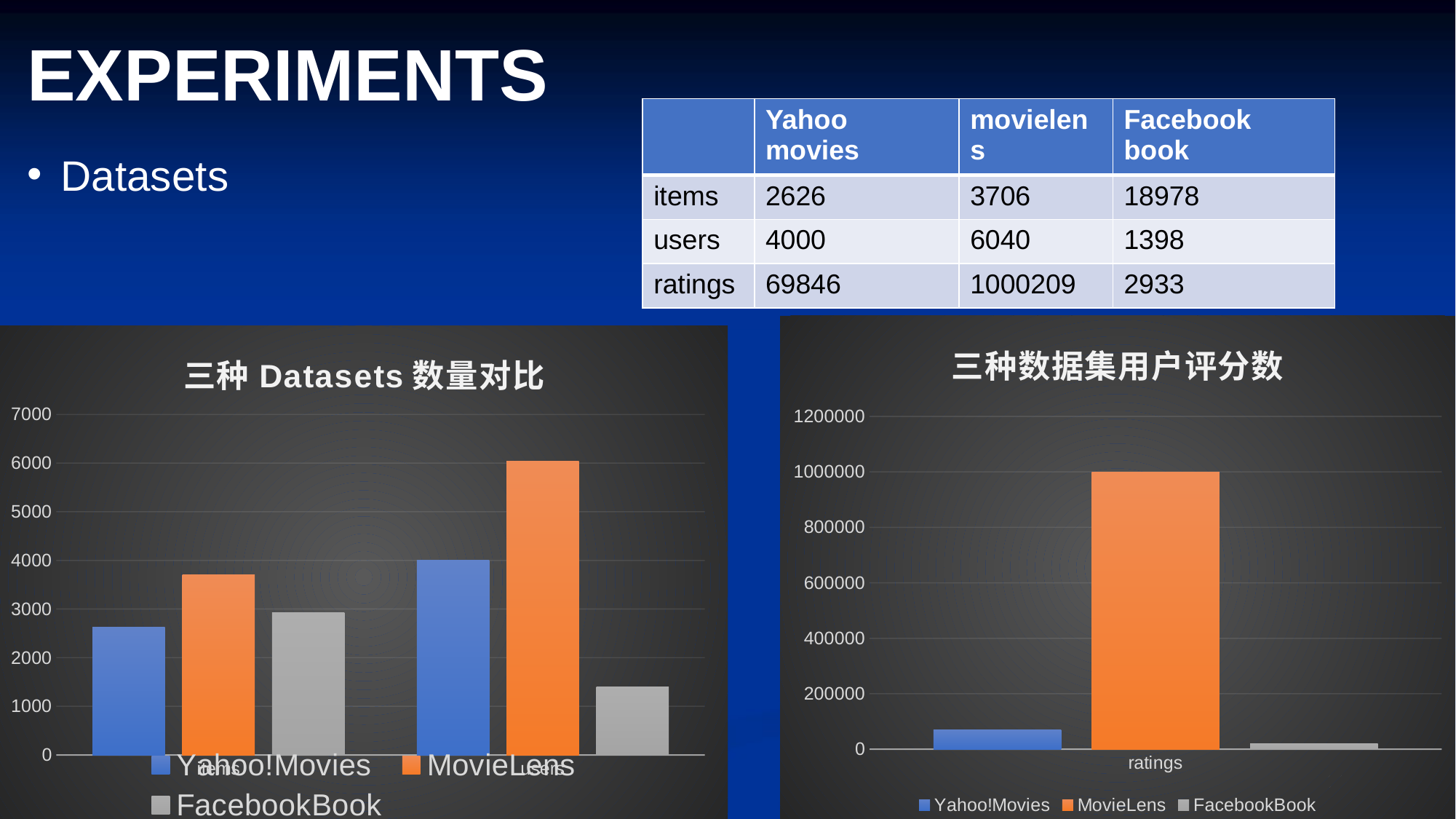

EXPERIMENTS

|  | Yahoo movies | movielens | Facebook book |
| --- | --- | --- | --- |
| items | 2626 | 3706 | 18978 |
| users | 4000 | 6040 | 1398 |
| ratings | 69846 | 1000209 | 2933 |
Datasets

### Chart: 三种数据集用户评分数

| Category | Yahoo!Movies | MovieLens | FacebookBook |
|---|---|---|---|
| ratings | 69846.0 | 1000209.0 | 18978.0 |

### Chart: 三种Datasets数量对比

| Category | Yahoo!Movies | MovieLens | FacebookBook |
|---|---|---|---|
| items | 2626.0 | 3706.0 | 2933.0 |
| users | 4000.0 | 6040.0 | 1398.0 |
17